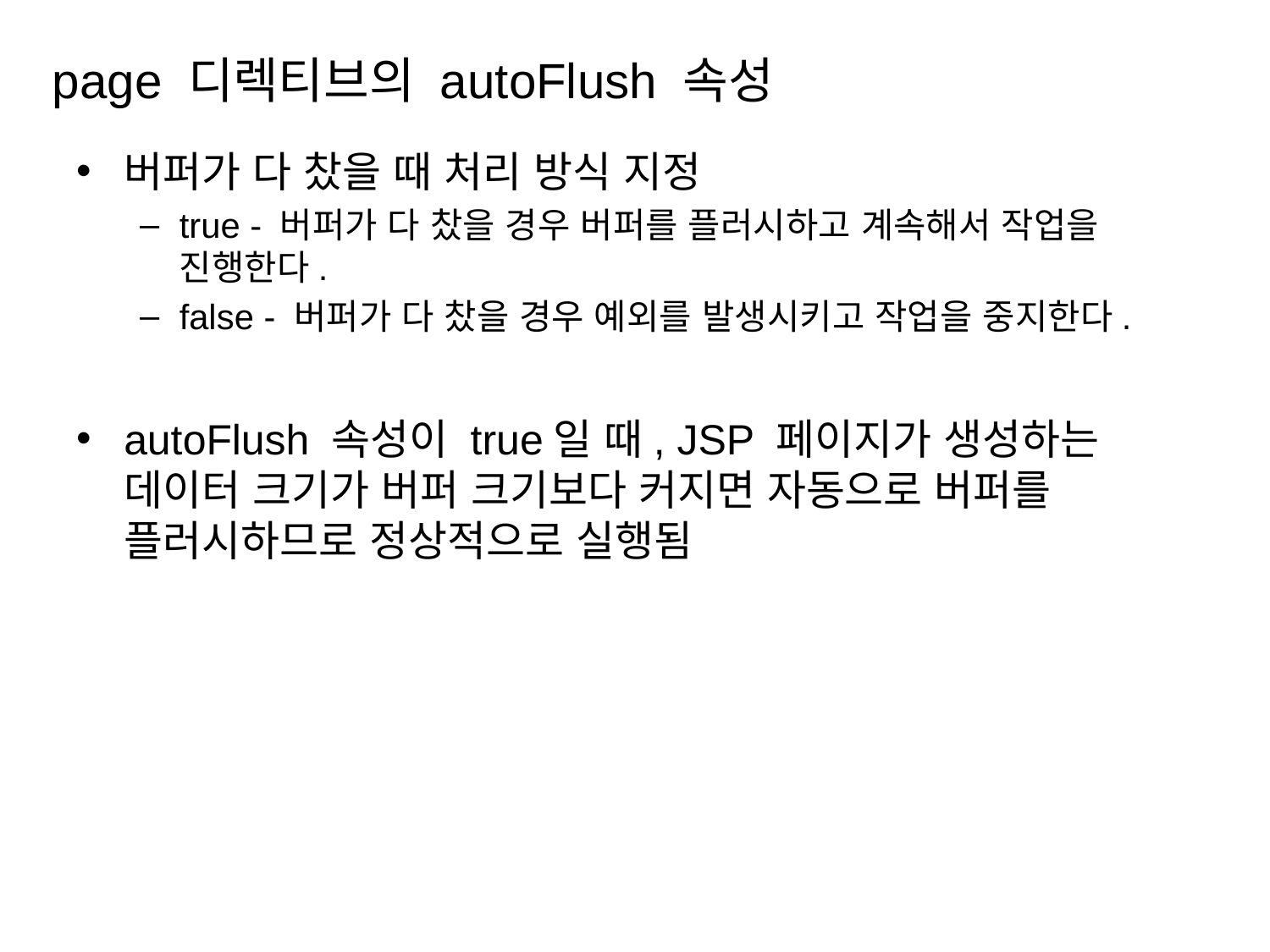

# page 디렉티브의 autoFlush 속성
버퍼가 다 찼을 때 처리 방식 지정
true - 버퍼가 다 찼을 경우 버퍼를 플러시하고 계속해서 작업을 진행한다.
false - 버퍼가 다 찼을 경우 예외를 발생시키고 작업을 중지한다.

autoFlush 속성이 true일 때, JSP 페이지가 생성하는 데이터 크기가 버퍼 크기보다 커지면 자동으로 버퍼를 플러시하므로 정상적으로 실행됨